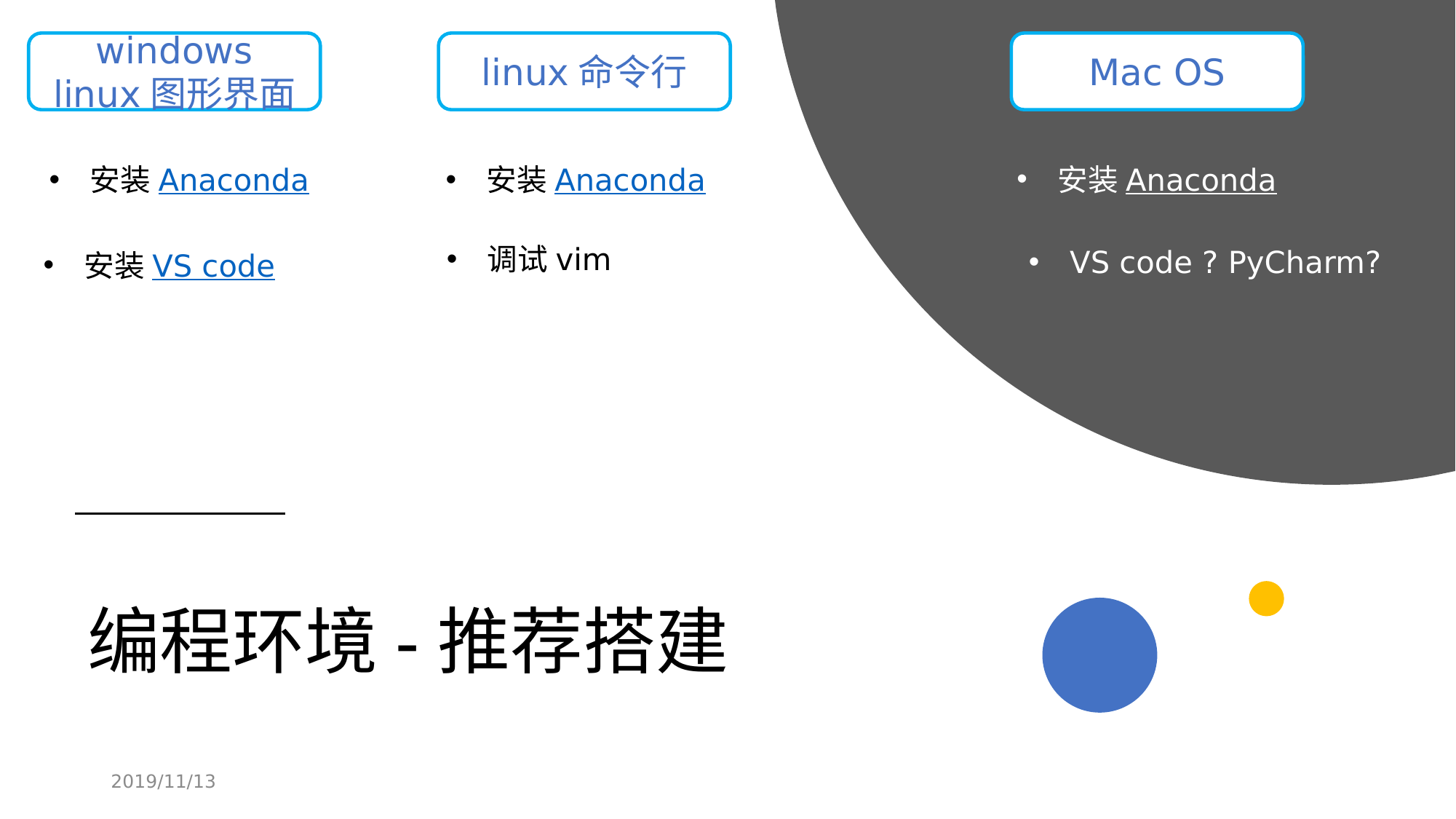

windows
linux图形界面
linux命令行
Mac OS
安装Anaconda
安装Anaconda
安装Anaconda
调试vim
VS code ? PyCharm?
安装VS code
# 编程环境-推荐搭建

2019/11/13
高级算法语言和程序设计
6